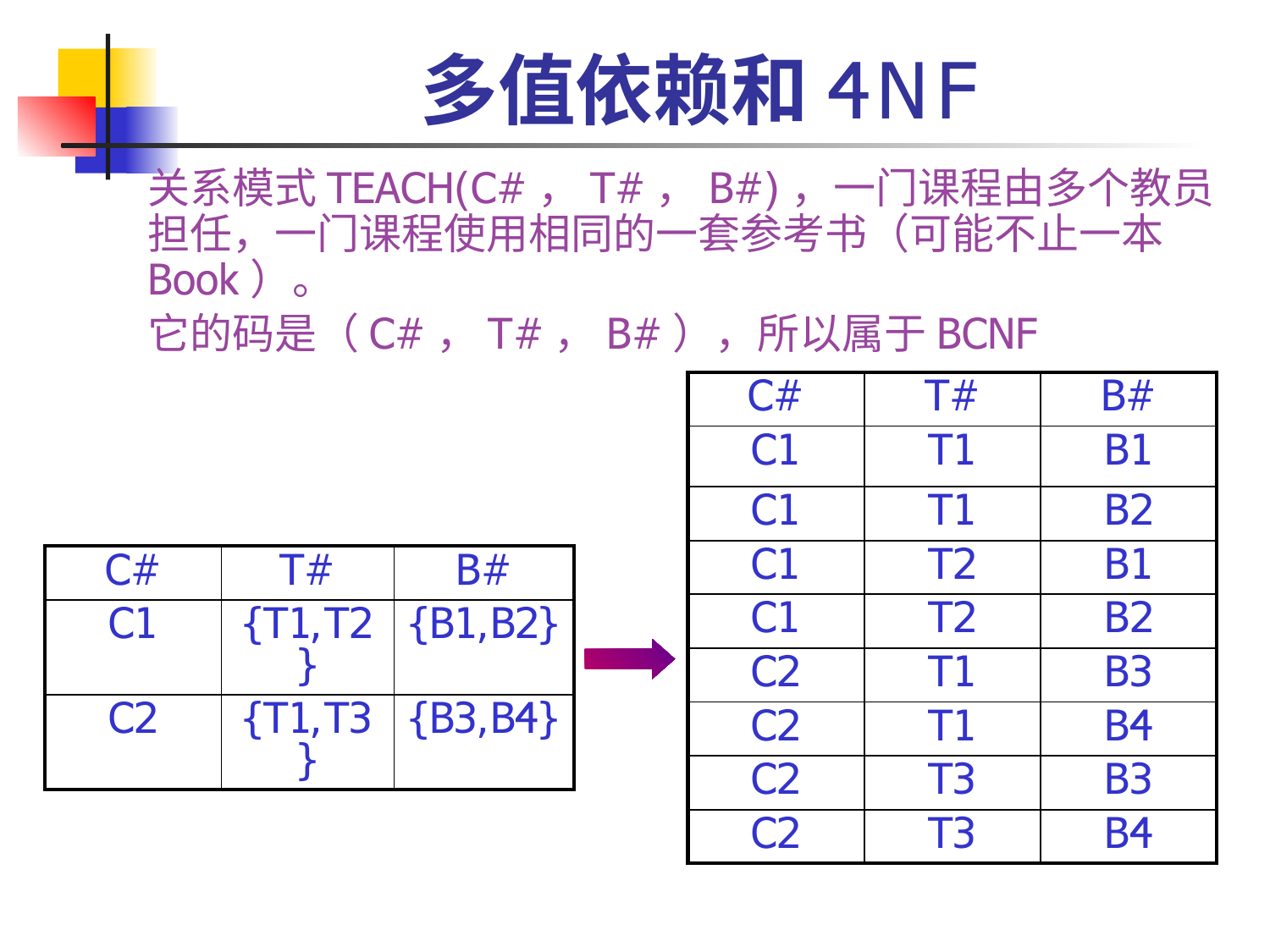

# 多值依赖和4NF
	关系模式TEACH(C#，T#，B#)，一门课程由多个教员担任，一门课程使用相同的一套参考书（可能不止一本Book）。
	它的码是（C#，T#，B#），所以属于BCNF
| C# | T# | B# |
| --- | --- | --- |
| C1 | T1 | B1 |
| C1 | T1 | B2 |
| C1 | T2 | B1 |
| C1 | T2 | B2 |
| C2 | T1 | B3 |
| C2 | T1 | B4 |
| C2 | T3 | B3 |
| C2 | T3 | B4 |
| C# | T# | B# |
| --- | --- | --- |
| C1 | {T1,T2} | {B1,B2} |
| C2 | {T1,T3} | {B3,B4} |